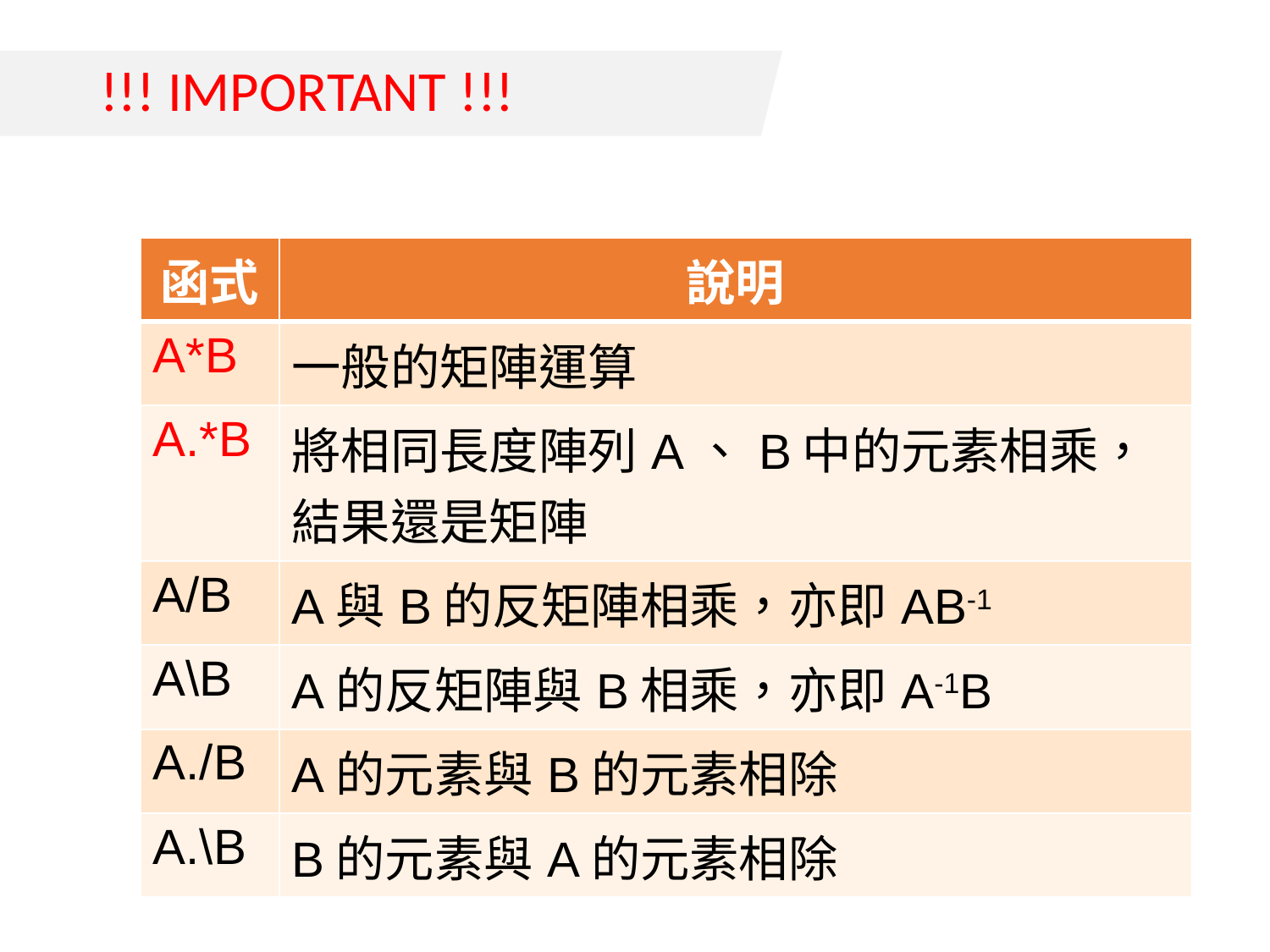

# !!! IMPORTANT !!!
| 函式 | 說明 |
| --- | --- |
| A\*B | 一般的矩陣運算 |
| A.\*B | 將相同長度陣列A、B中的元素相乘，結果還是矩陣 |
| A/B | A與B的反矩陣相乘，亦即AB-1 |
| A\B | A的反矩陣與B相乘，亦即A-1B |
| A./B | A的元素與B的元素相除 |
| A.\B | B的元素與A的元素相除 |